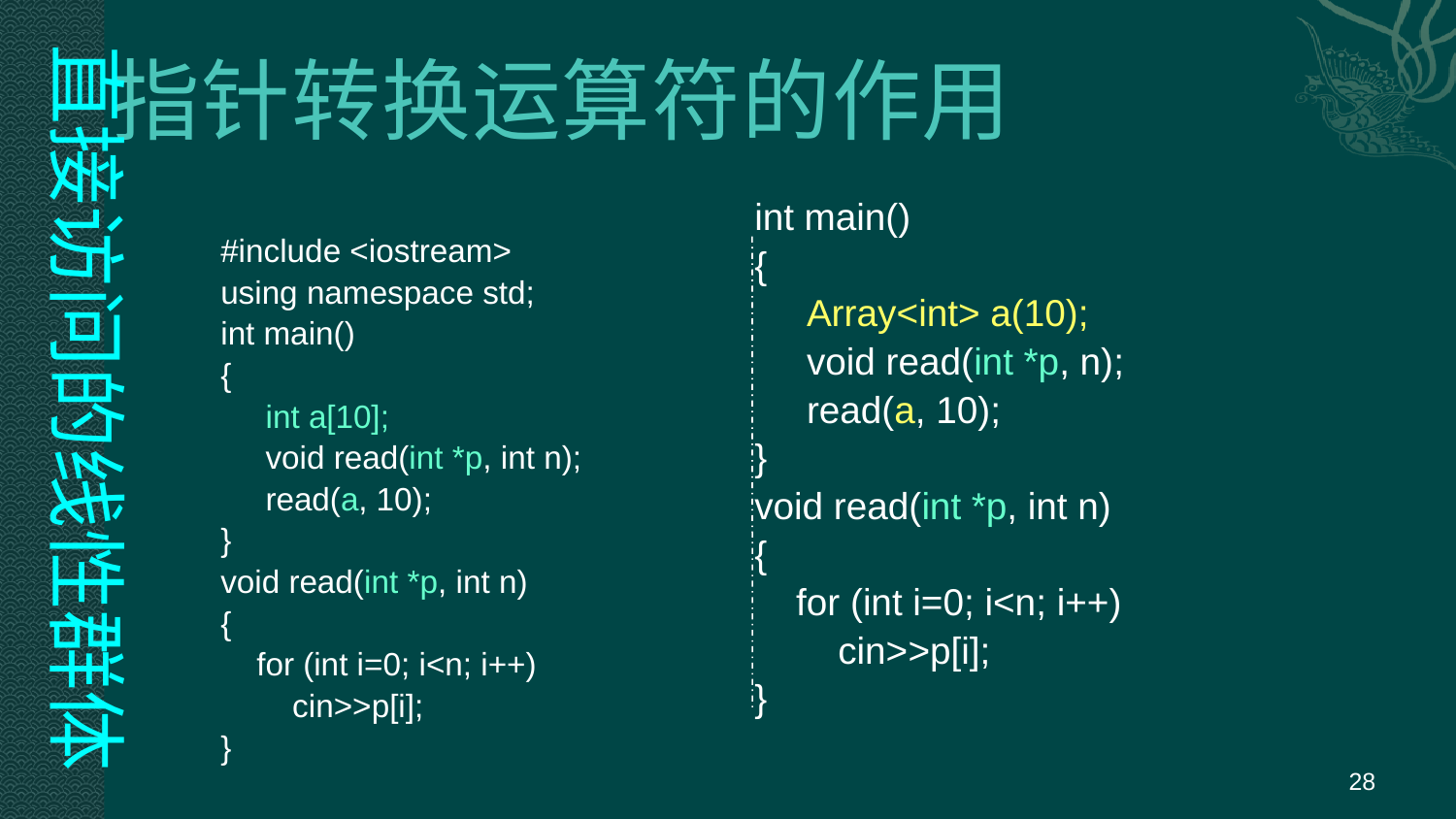

直接访问的线性群体
# 指针转换运算符的作用
int main()
{
     Array<int> a(10);
     void read(int *p, n);
     read(a, 10);
}
void read(int *p, int n)
{
    for (int i=0; i<n; i++)
        cin>>p[i];
}
#include <iostream>
using namespace std;
int main()
{
     int a[10];
     void read(int *p, int n);
     read(a, 10);
}
void read(int *p, int n)
{
    for (int i=0; i<n; i++)
        cin>>p[i];
}

28